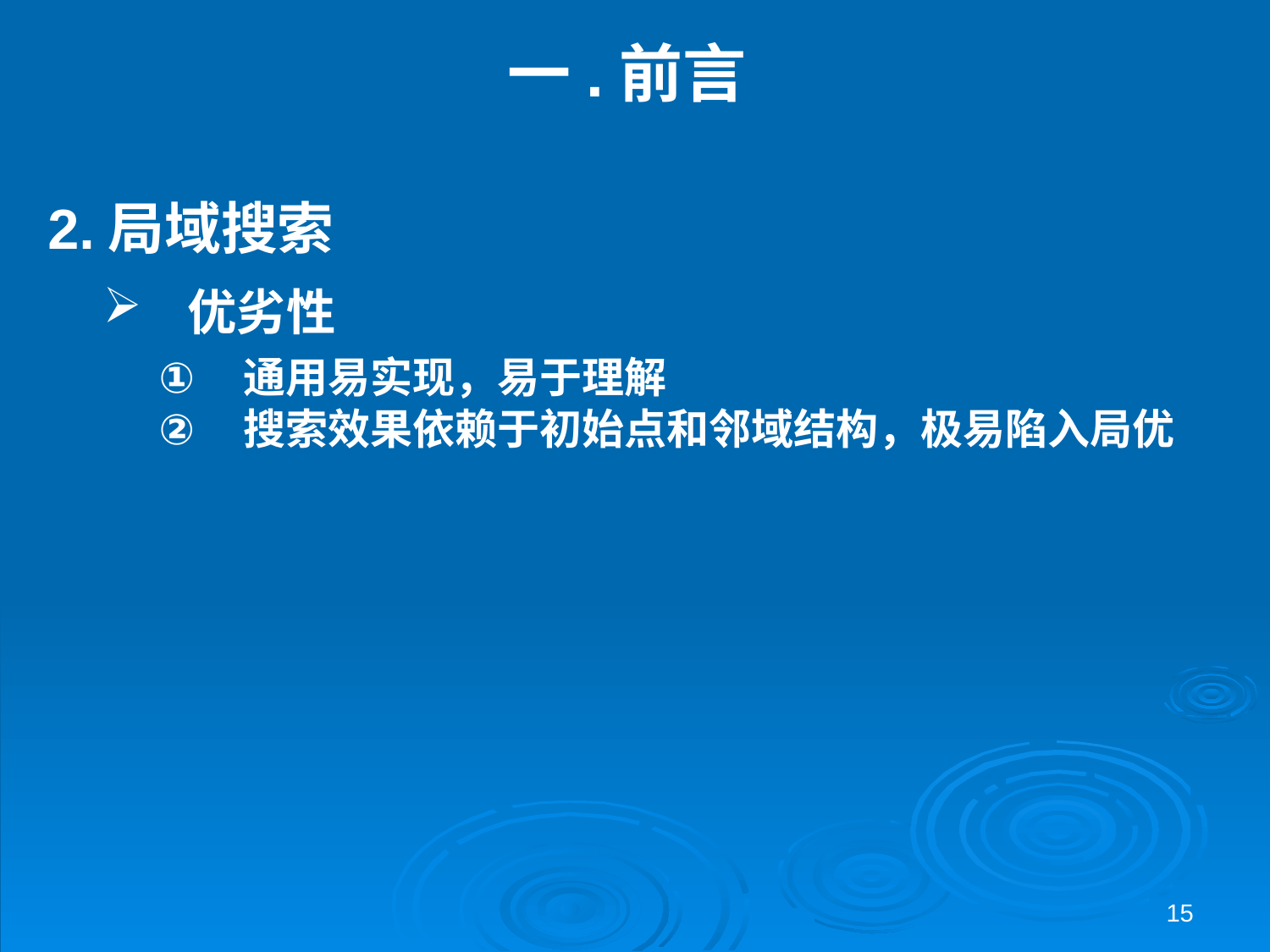

# 一.前言
2.局域搜索
优劣性
通用易实现，易于理解
搜索效果依赖于初始点和邻域结构，极易陷入局优

15